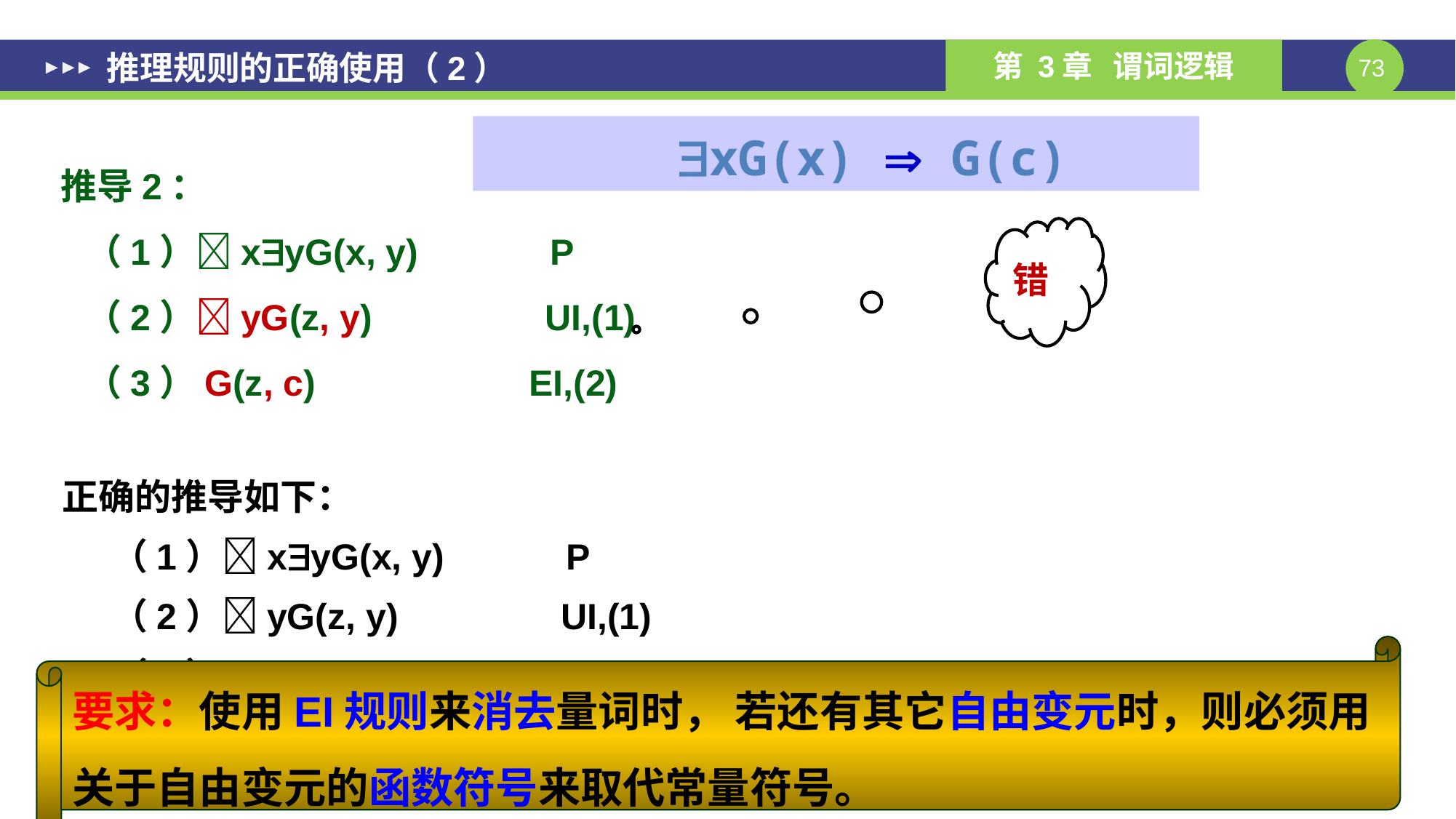

推理规则的正确使用（2）
∃xG(x) ⇒ G(c)
推导2：
  （1）∀x∃yG(x, y)             P
  （2）∃yG(z, y)                 UI,(1)
  （3）G(z, c)                     EI,(2)
错
正确的推导如下：
     （1）∀x∃yG(x, y)            P
     （2）∃yG(z, y)                UI,(1)
     （3）G(z, f(z))                 EI,(2)
要求：使用EI规则来消去量词时， 若还有其它自由变元时，则必须用关于自由变元的函数符号来取代常量符号。